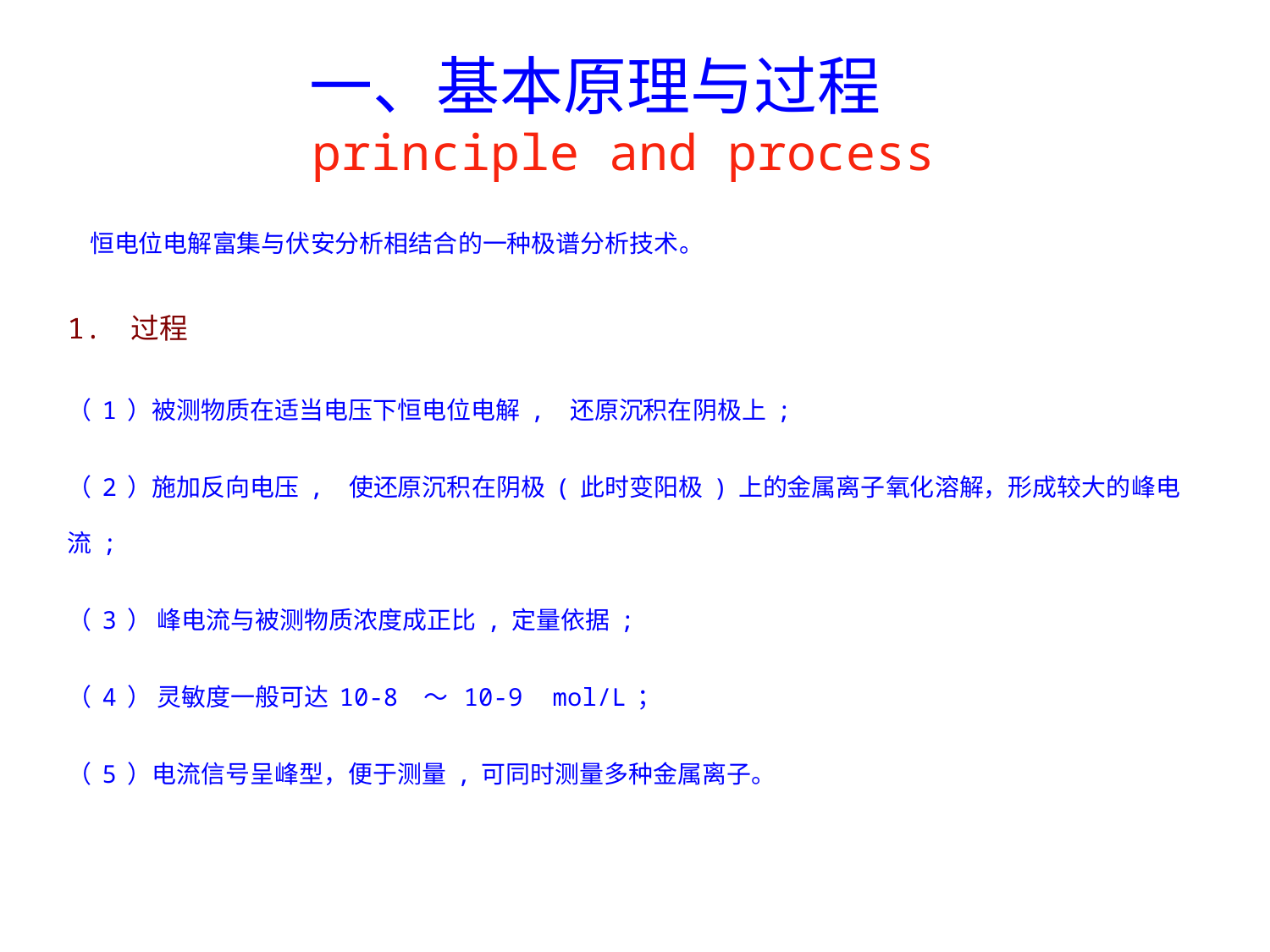

# 一、基本原理与过程 principle and process
   恒电位电解富集与伏安分析相结合的一种极谱分析技术。
1. 过程
（1）被测物质在适当电压下恒电位电解, 还原沉积在阴极上;
（2）施加反向电压, 使还原沉积在阴极(此时变阳极)上的金属离子氧化溶解，形成较大的峰电流;
（3） 峰电流与被测物质浓度成正比,定量依据;
（4） 灵敏度一般可达10-8 ～ 10-9  mol/L；
（5）电流信号呈峰型，便于测量,可同时测量多种金属离子。